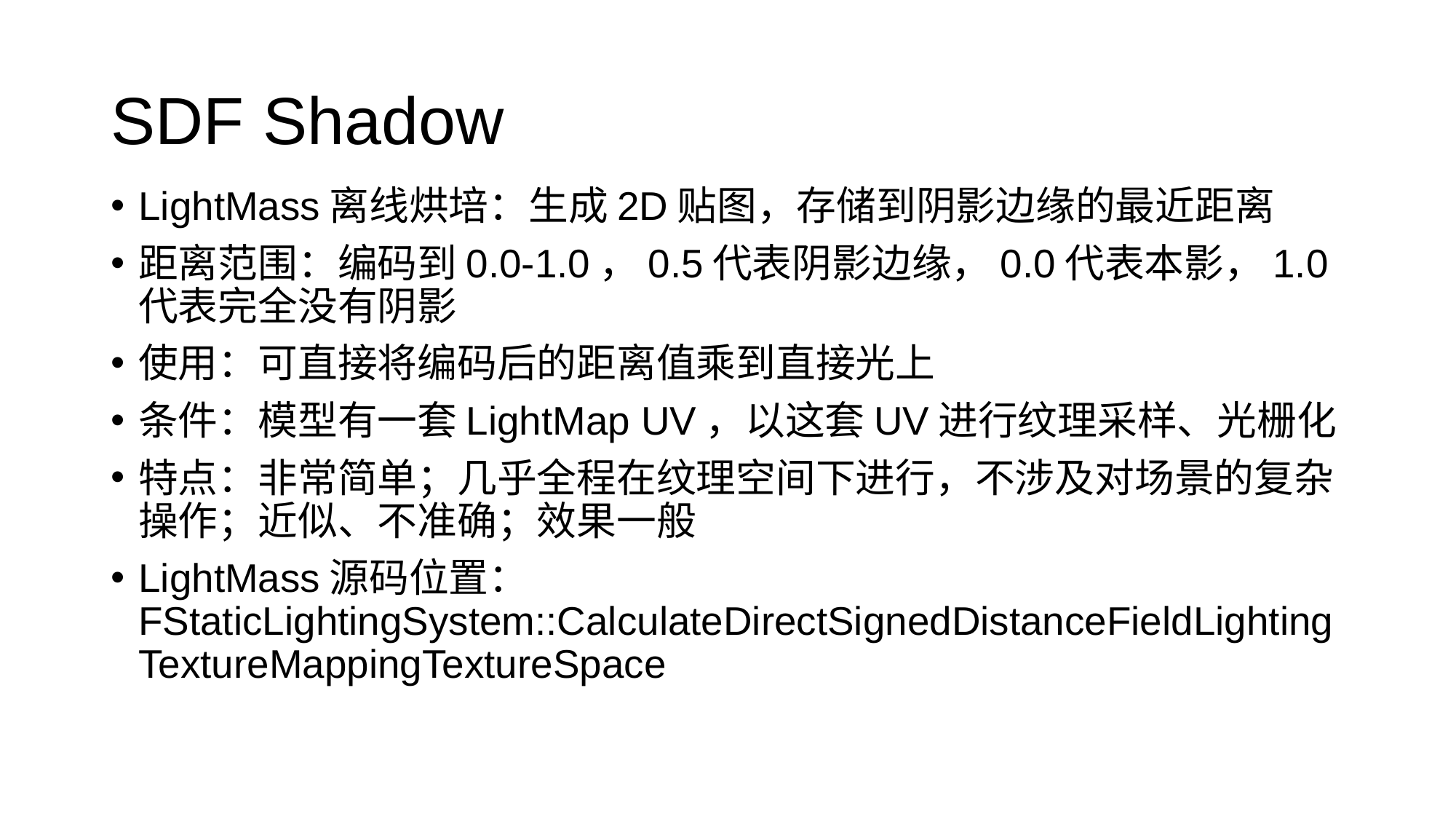

# SDF Shadow
LightMass离线烘培：生成2D贴图，存储到阴影边缘的最近距离
距离范围：编码到0.0-1.0，0.5代表阴影边缘，0.0代表本影，1.0代表完全没有阴影
使用：可直接将编码后的距离值乘到直接光上
条件：模型有一套LightMap UV，以这套UV进行纹理采样、光栅化
特点：非常简单；几乎全程在纹理空间下进行，不涉及对场景的复杂操作；近似、不准确；效果一般
LightMass源码位置：FStaticLightingSystem::CalculateDirectSignedDistanceFieldLightingTextureMappingTextureSpace